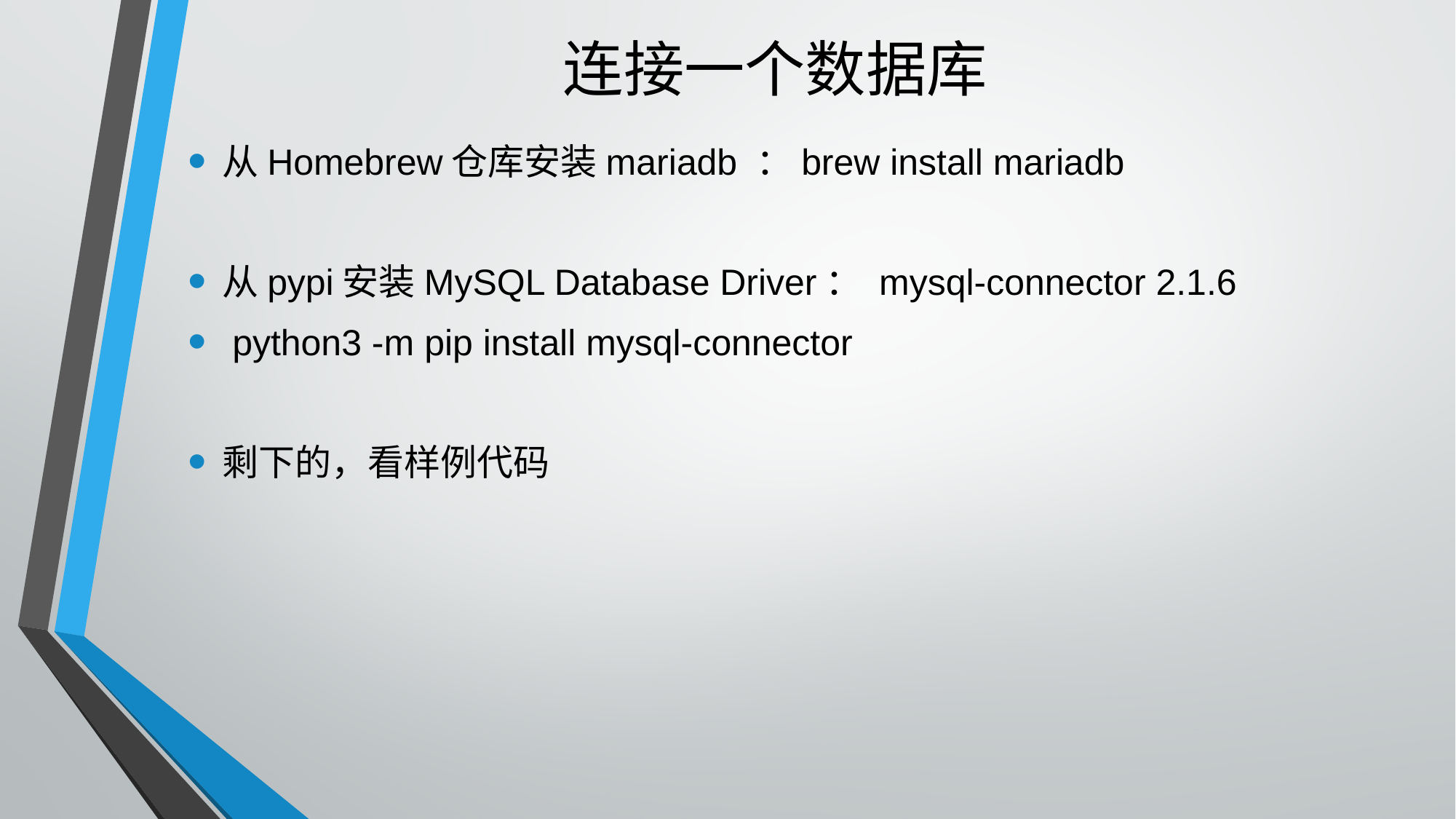

# 连接一个数据库
从Homebrew仓库安装mariadb ：brew install mariadb

从pypi安装MySQL Database Driver： mysql-connector 2.1.6
 python3 -m pip install mysql-connector

剩下的，看样例代码